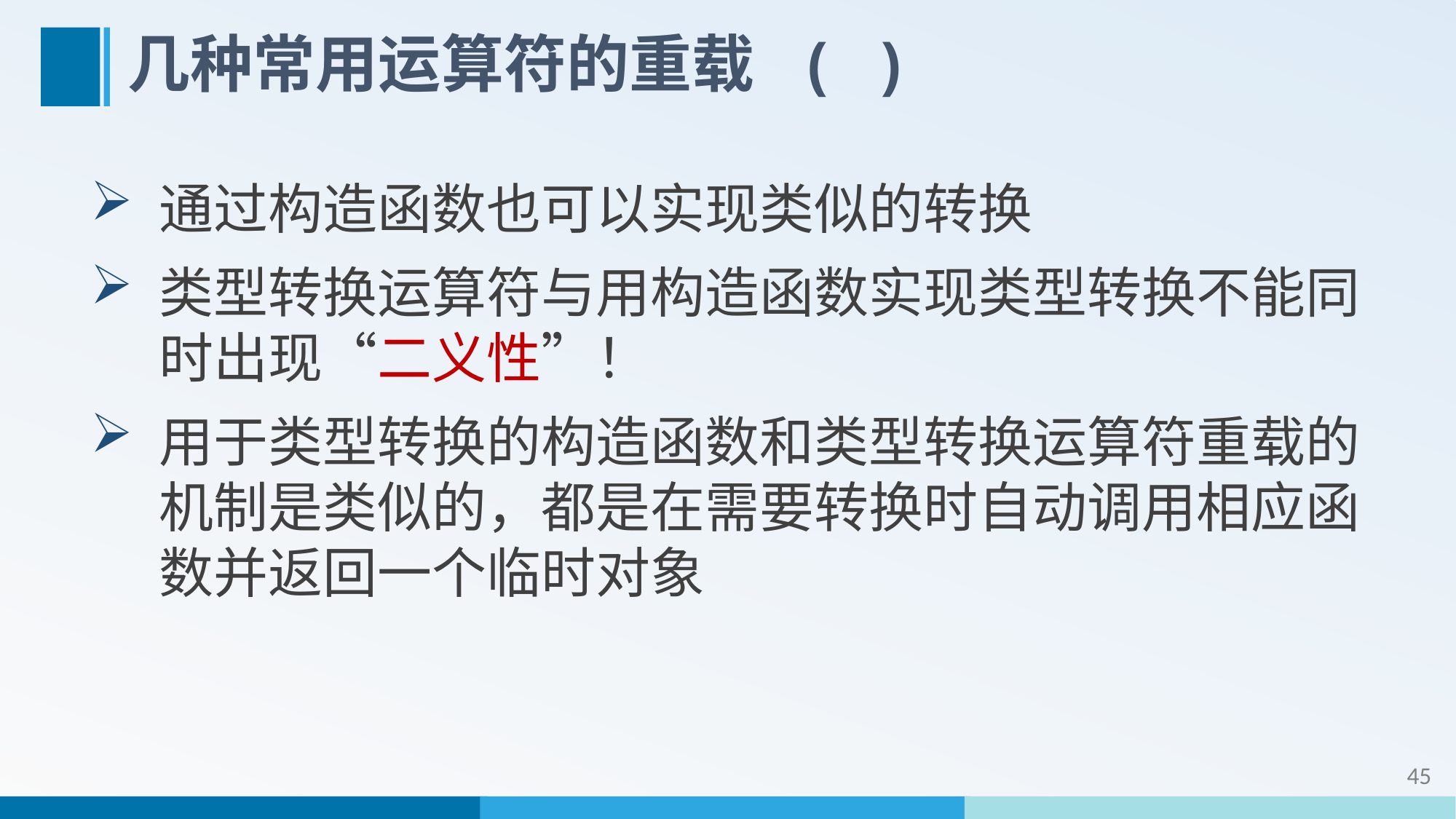

# 几种常用运算符的重载  ( )
通过构造函数也可以实现类似的转换
类型转换运算符与用构造函数实现类型转换不能同时出现“二义性”！
用于类型转换的构造函数和类型转换运算符重载的机制是类似的，都是在需要转换时自动调用相应函数并返回一个临时对象